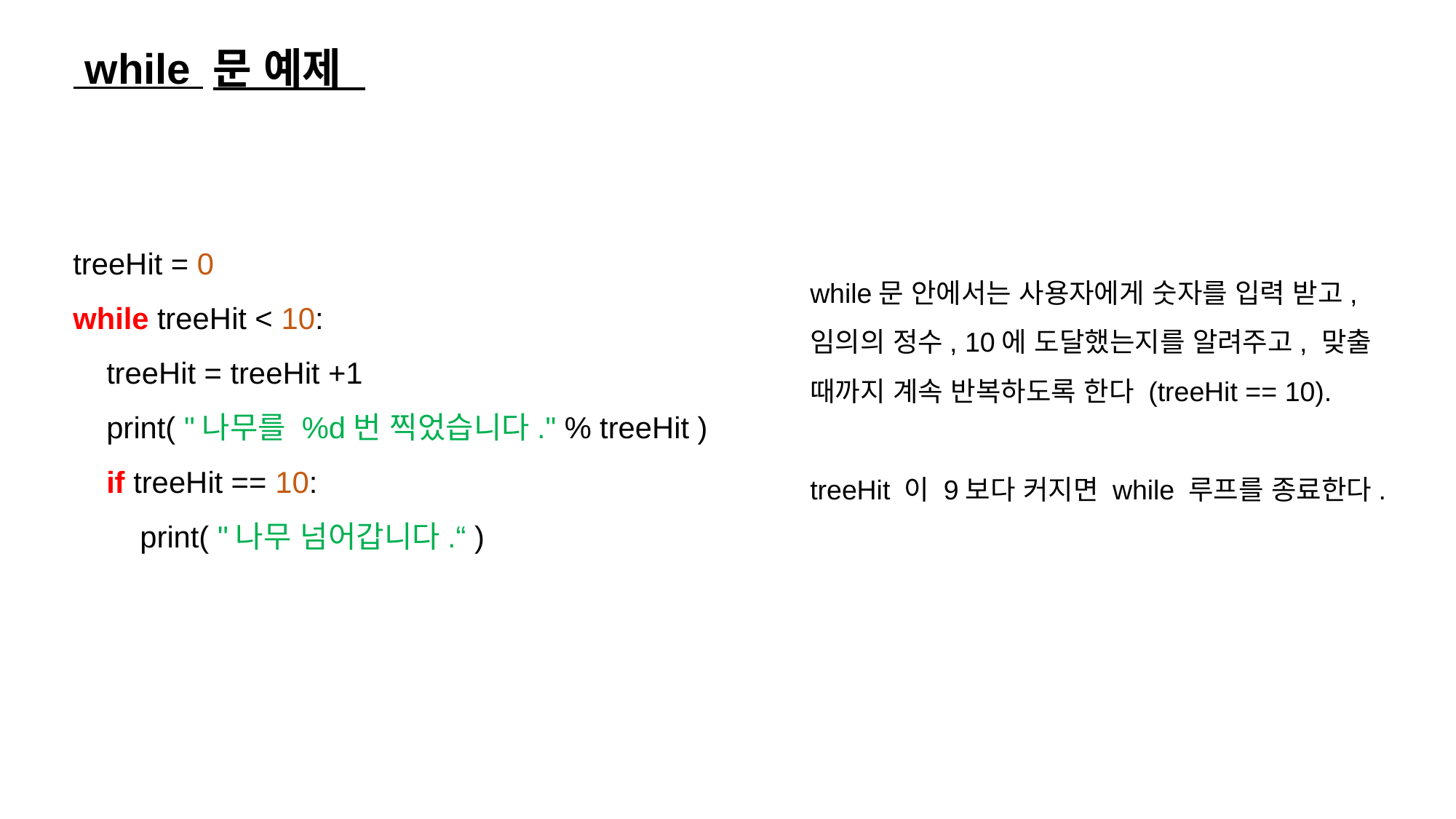

# while 문 예제
treeHit = 0
while treeHit < 10:
    treeHit = treeHit +1
    print( "나무를 %d번 찍었습니다." % treeHit )
    if treeHit == 10:
        print( "나무 넘어갑니다.“ )
while문 안에서는 사용자에게 숫자를 입력 받고, 임의의 정수, 10에 도달했는지를 알려주고, 맞출 때까지 계속 반복하도록 한다 (treeHit == 10).

treeHit 이 9보다 커지면 while 루프를 종료한다.